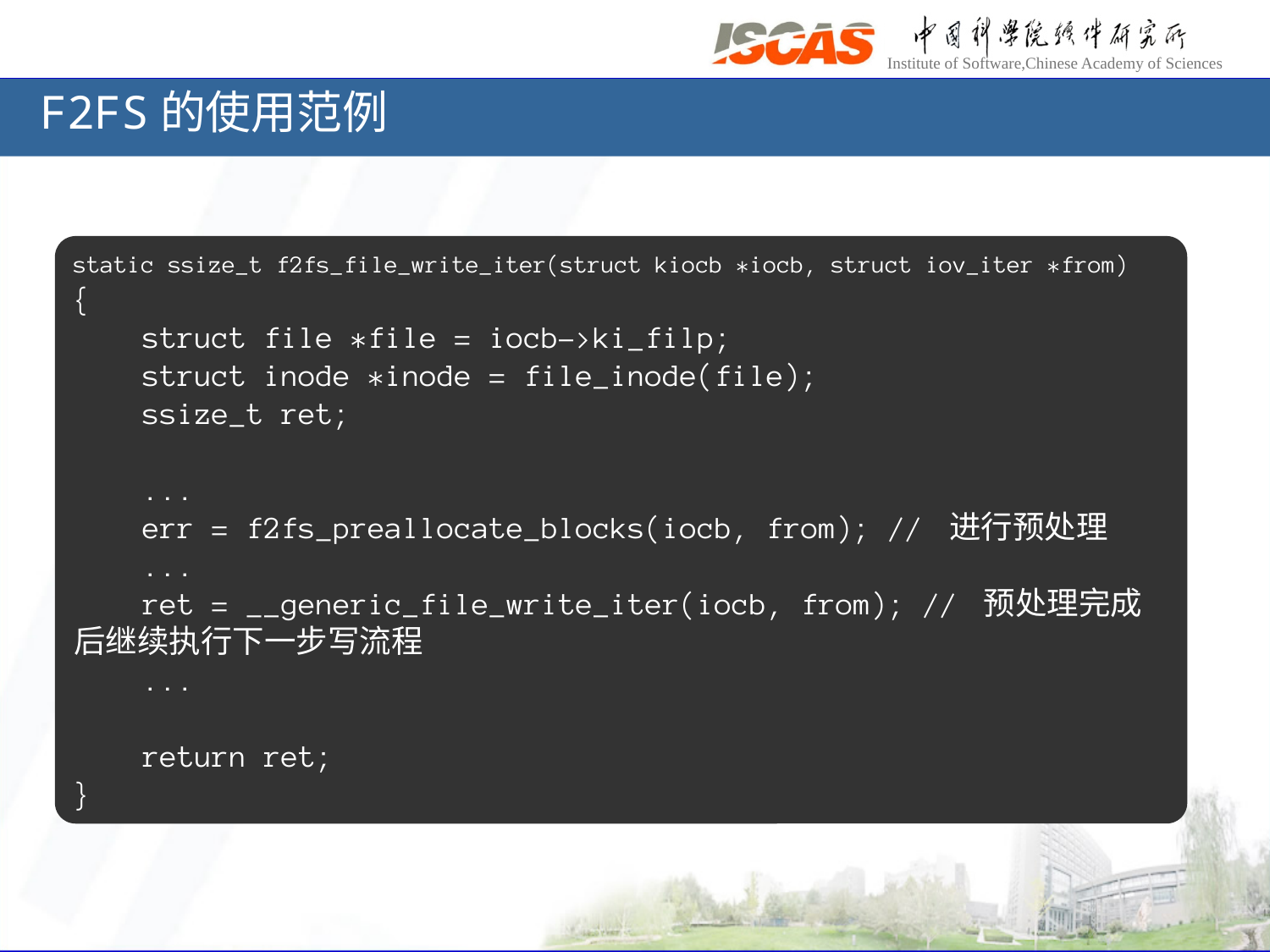

# F2FS的使用范例
static ssize_t f2fs_file_write_iter(struct kiocb *iocb, struct iov_iter *from)
{
    struct file *file = iocb->ki_filp;
    struct inode *inode = file_inode(file);
    ssize_t ret;
    ...
    err = f2fs_preallocate_blocks(iocb, from); // 进行预处理
    ...
    ret = __generic_file_write_iter(iocb, from); // 预处理完成后继续执行下一步写流程
    ...
    return ret;
}